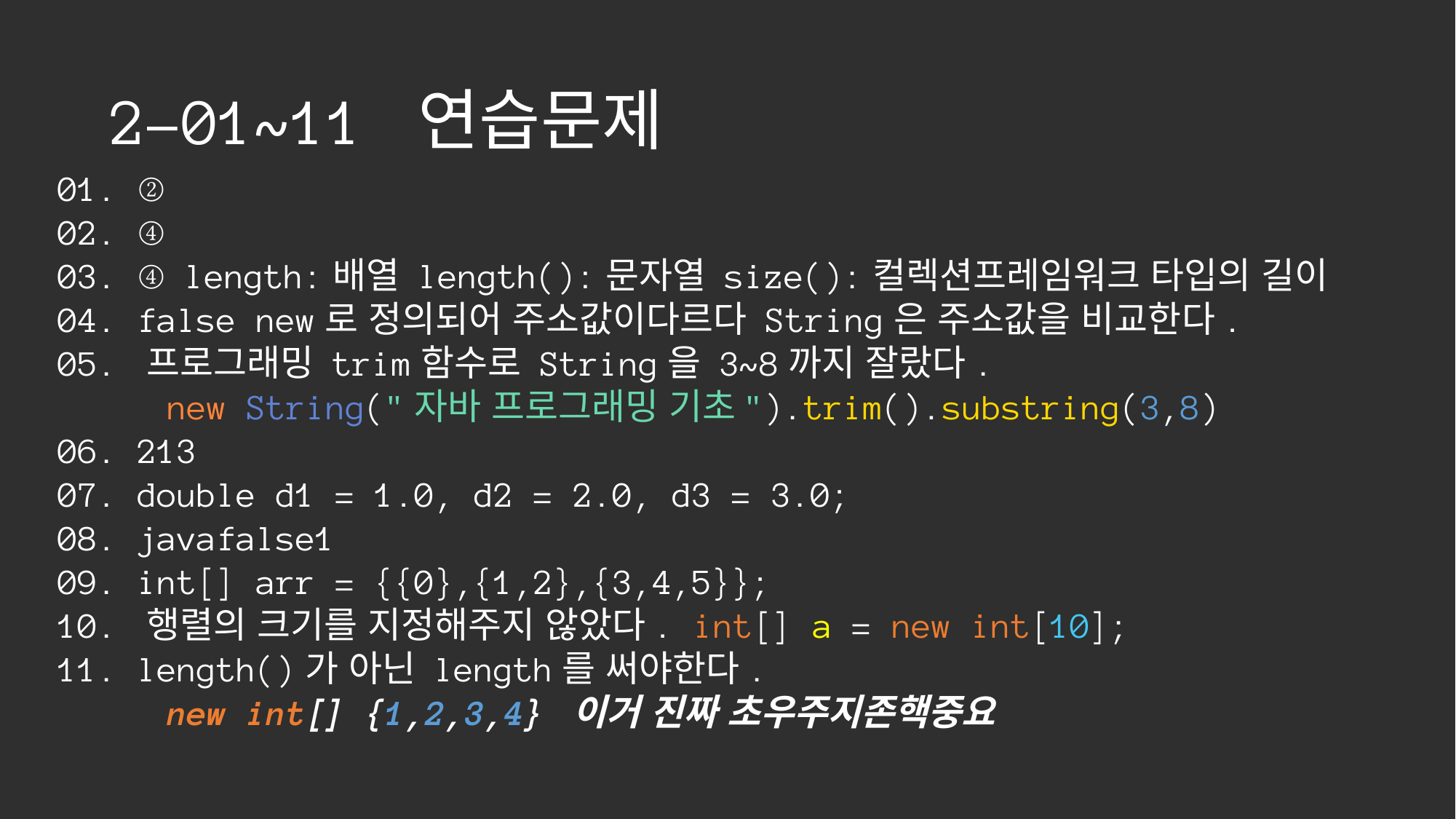

# 2-01~11 연습문제
01. ②
02. ④
03. ④ length:배열 length():문자열 size():컬렉션프레임워크 타입의 길이
04. false new로 정의되어 주소값이다르다 String은 주소값을 비교한다.
05. 프로그래밍 trim함수로 String을 3~8까지 잘랐다.
	new String("자바 프로그래밍 기초").trim().substring(3,8)
06. 213
07. double d1 = 1.0, d2 = 2.0, d3 = 3.0;
08. javafalse1
09. int[] arr = {{0},{1,2},{3,4,5}};
10. 행렬의 크기를 지정해주지 않았다. int[] a = new int[10];
11. length()가 아닌 length를 써야한다.
	new int[] {1,2,3,4} 이거 진짜 초우주지존핵중요